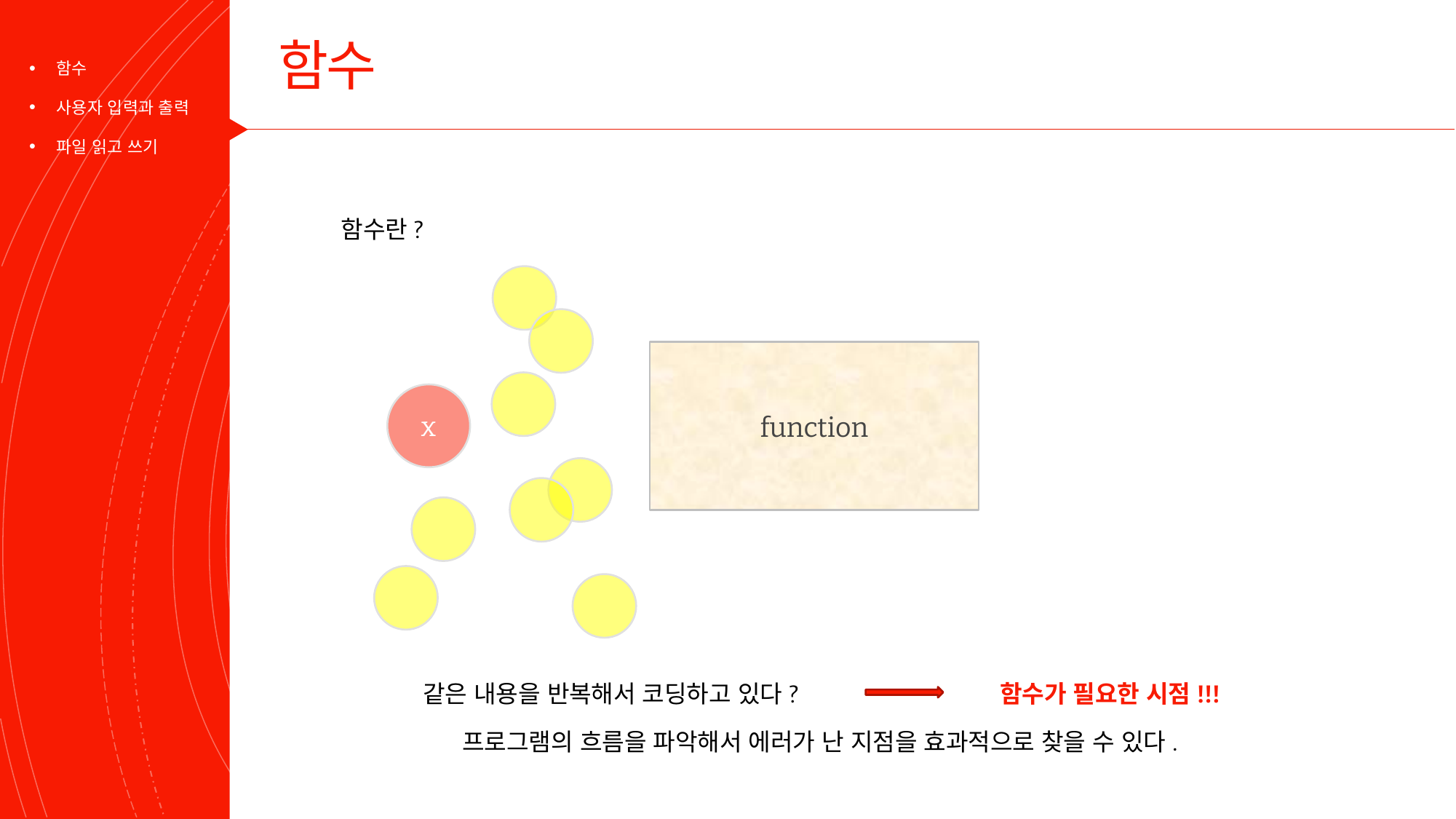

# 함수
함수
사용자 입력과 출력
파일 읽고 쓰기

함수란?

function

x
y

같은 내용을 반복해서 코딩하고 있다?
함수가 필요한 시점!!!

프로그램의 흐름을 파악해서 에러가 난 지점을 효과적으로 찾을 수 있다.